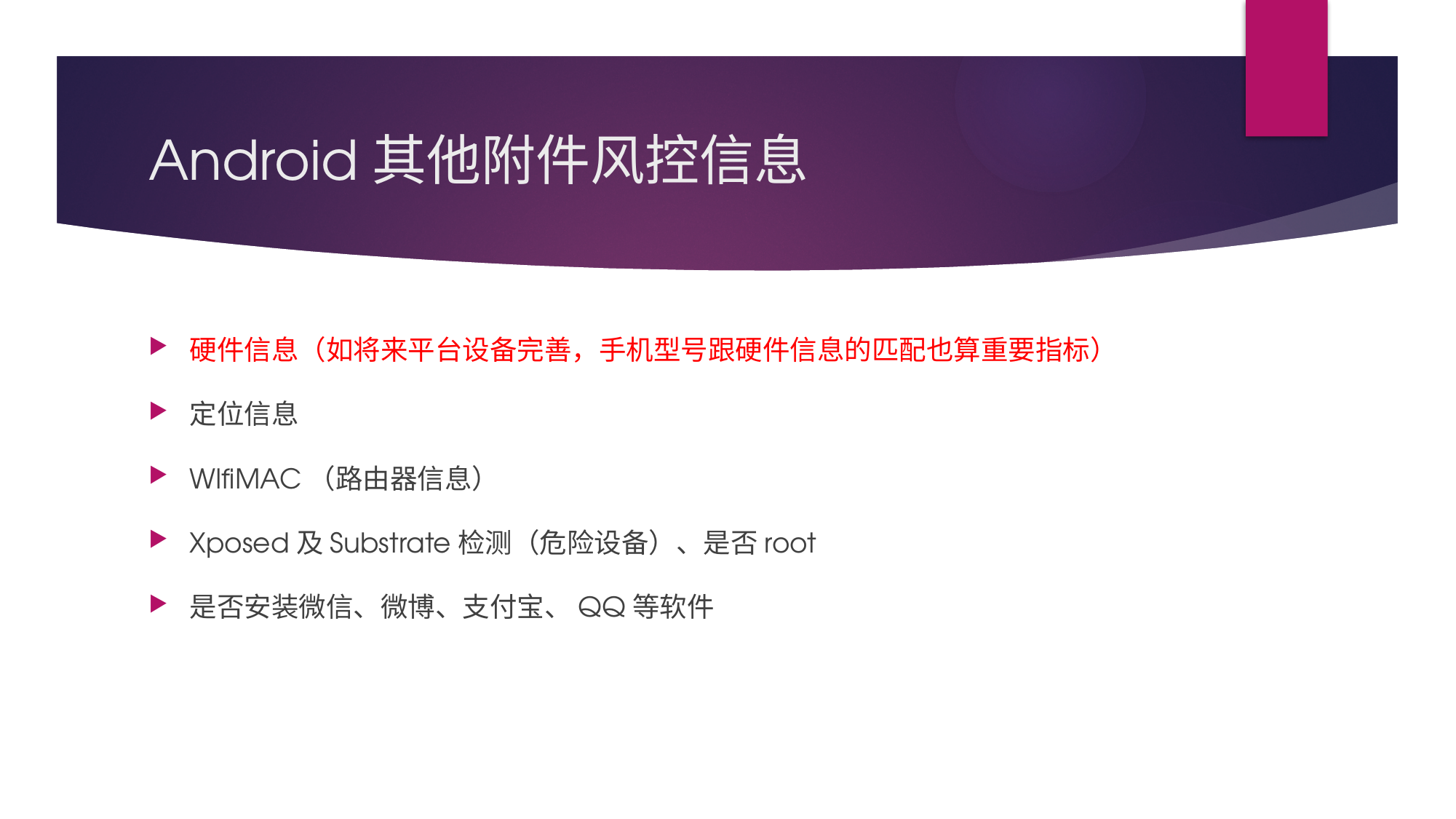

# Android其他附件风控信息
硬件信息（如将来平台设备完善，手机型号跟硬件信息的匹配也算重要指标）
定位信息
WIfiMAC（路由器信息）
Xposed及Substrate检测（危险设备）、是否root
是否安装微信、微博、支付宝、QQ等软件